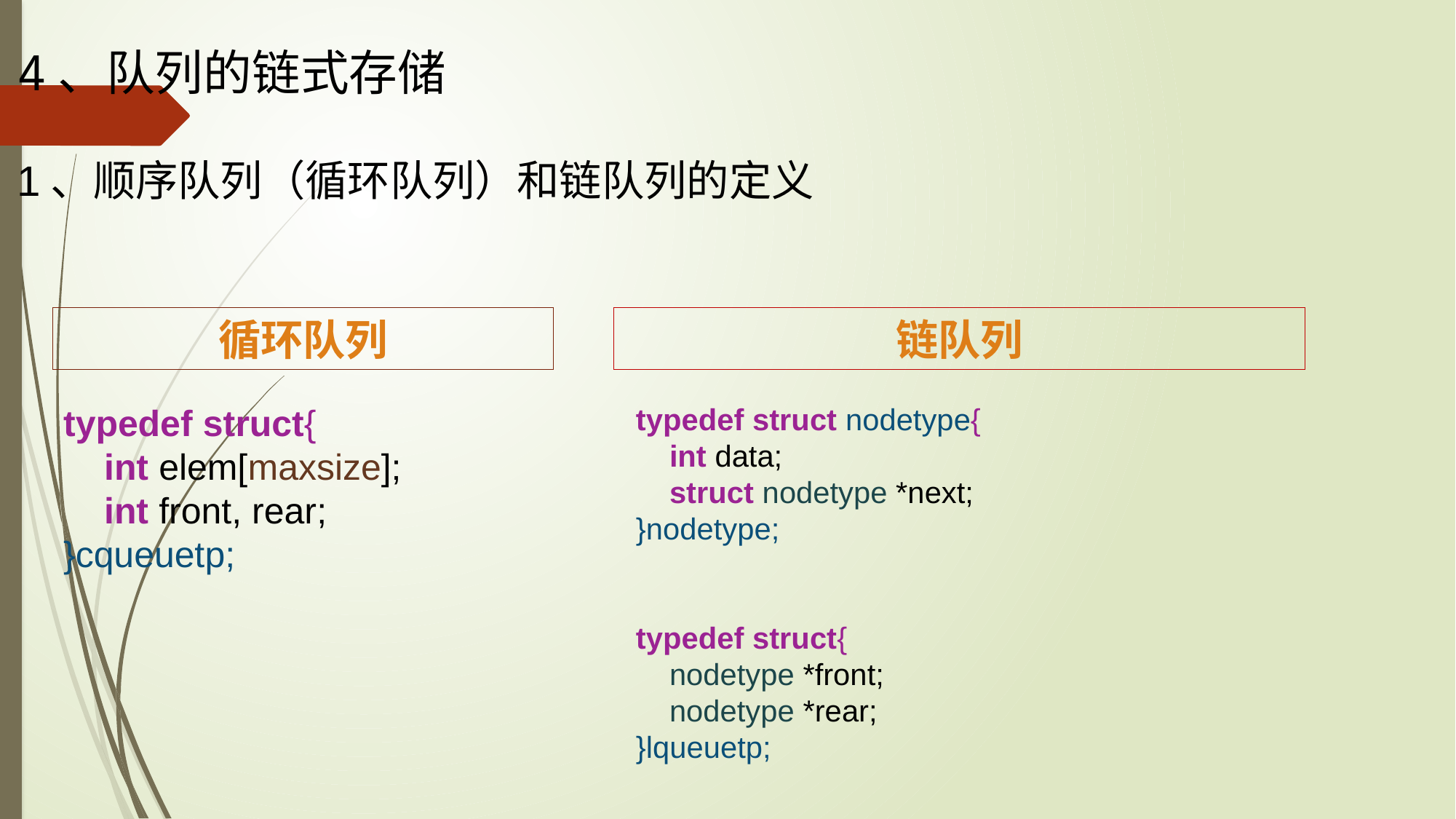

4、队列的链式存储
1、顺序队列（循环队列）和链队列的定义
循环队列
链队列
typedef struct{
    int elem[maxsize];
    int front, rear;
}cqueuetp;
typedef struct nodetype{
    int data;
    struct nodetype *next;
}nodetype;

typedef struct{
    nodetype *front;
    nodetype *rear;
}lqueuetp;